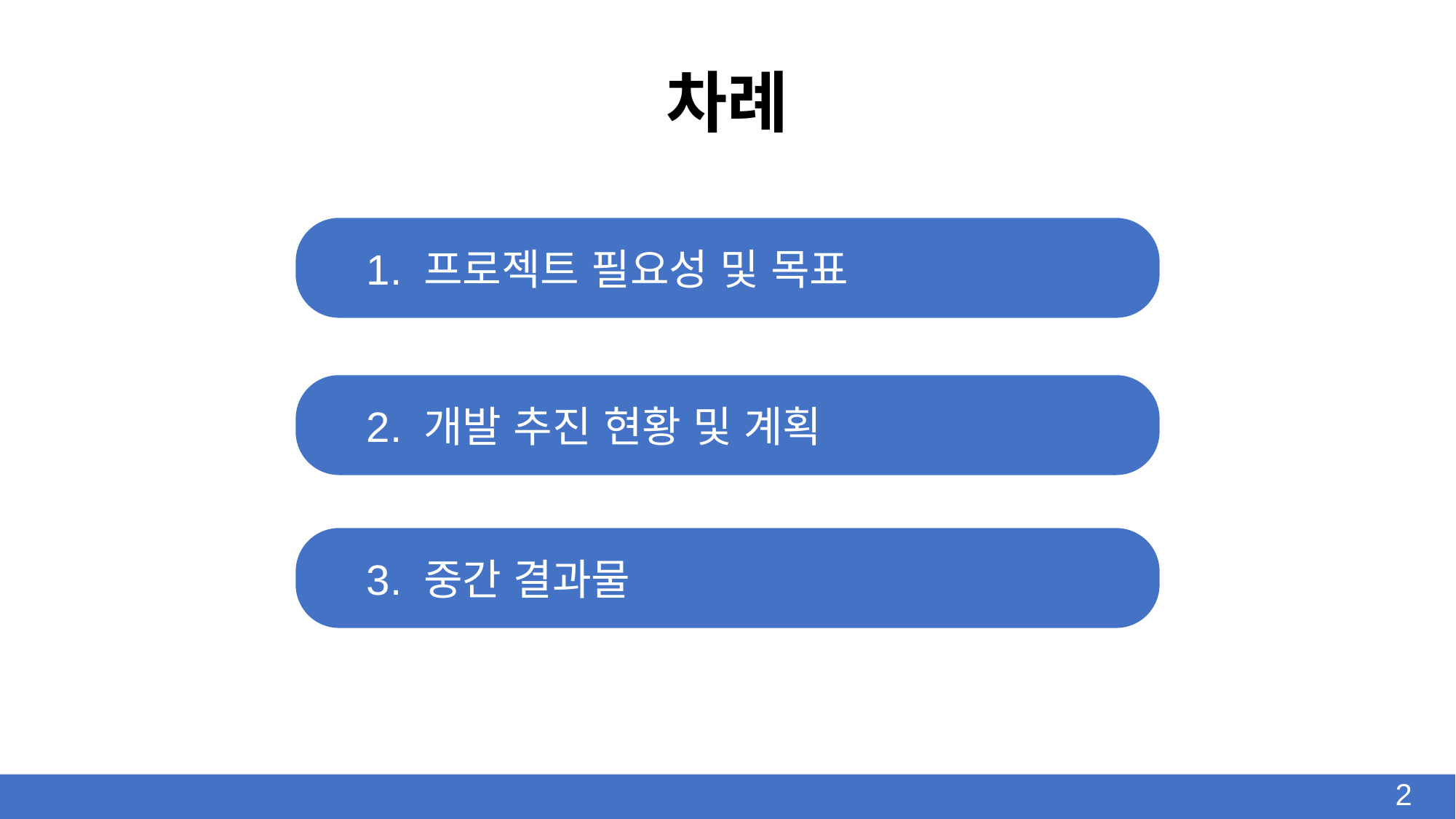

차례

    1. 프로젝트 필요성 및 목표
    2. 개발 추진 현황 및 계획
    3. 중간 결과물

2